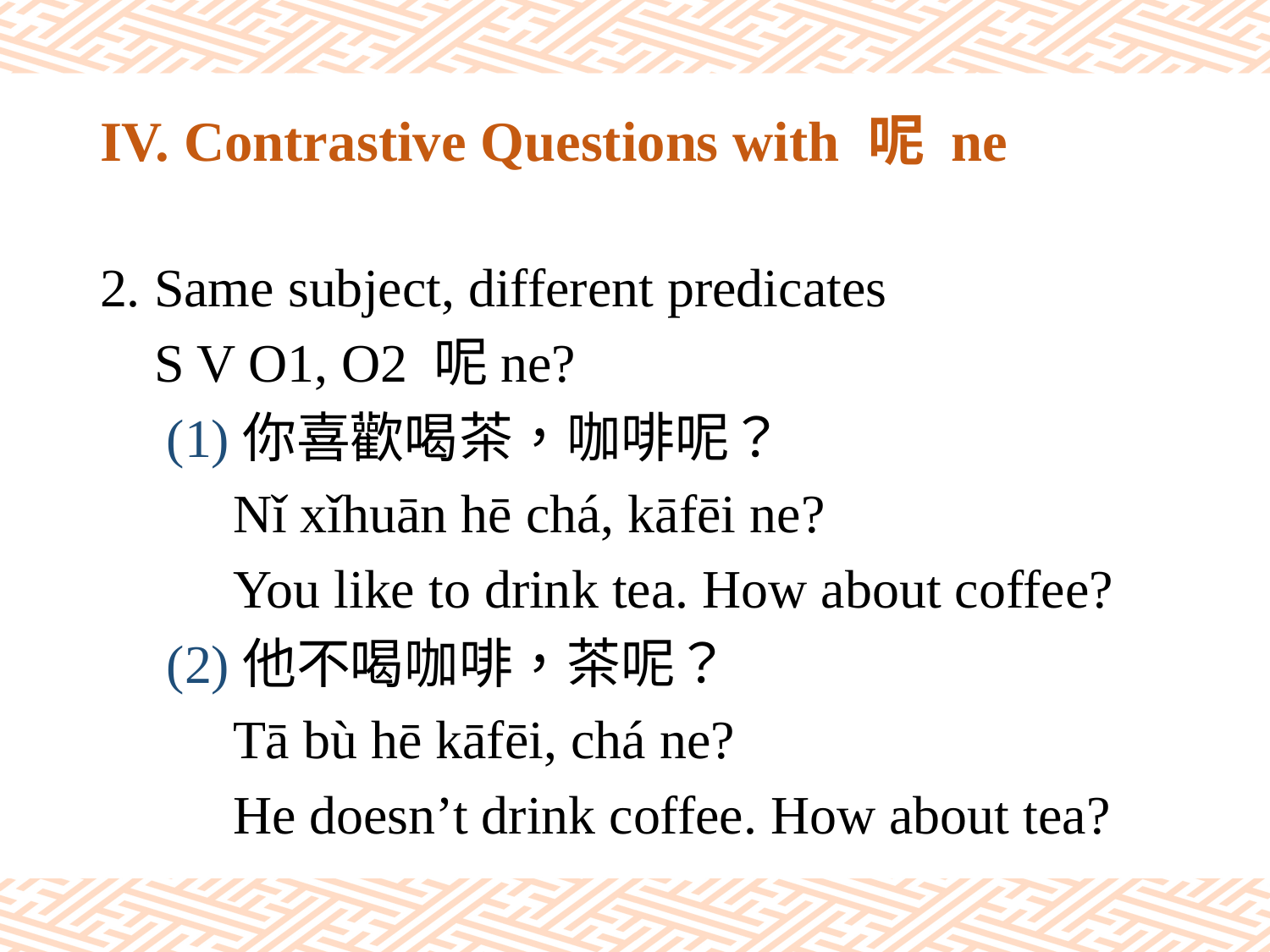

# IV. Contrastive Questions with 呢 ne
2. Same subject, different predicates
    S V O1, O2 呢ne?
　(1)你喜歡喝茶，咖啡呢？
　 　Nǐ xǐhuān hē chá, kāfēi ne?
　 　You like to drink tea. How about coffee?
　(2)他不喝咖啡，茶呢？
　 　Tā bù hē kāfēi, chá ne?
　 　He doesn’t drink coffee. How about tea?